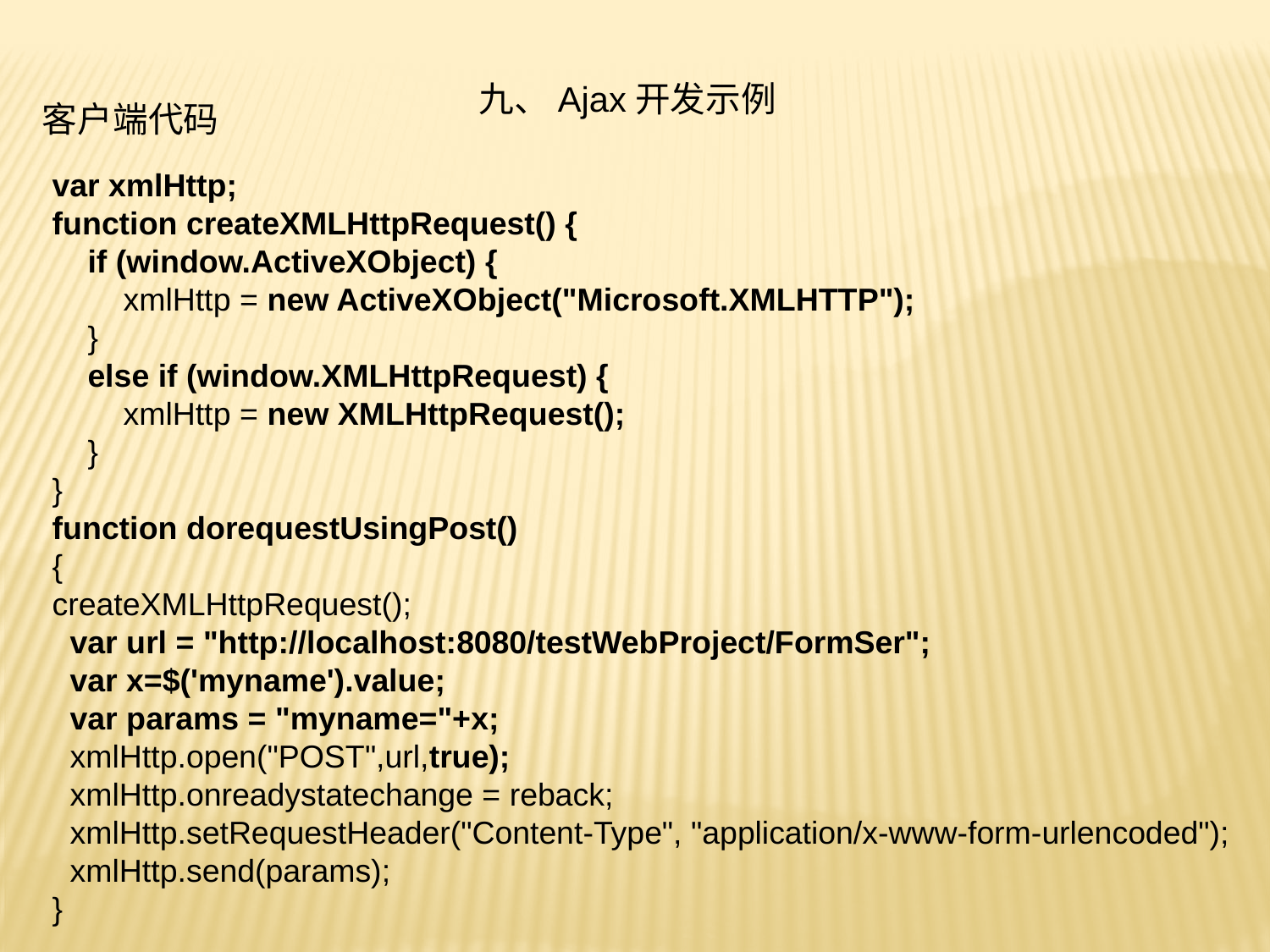

九、Ajax开发示例
客户端代码
var xmlHttp;
function createXMLHttpRequest() {
    if (window.ActiveXObject) {
        xmlHttp = new ActiveXObject("Microsoft.XMLHTTP");
    }
    else if (window.XMLHttpRequest) {
        xmlHttp = new XMLHttpRequest();
    }
}
function dorequestUsingPost()
{
createXMLHttpRequest();
  var url = "http://localhost:8080/testWebProject/FormSer";
  var x=$('myname').value;
  var params = "myname="+x;
  xmlHttp.open("POST",url,true);
  xmlHttp.onreadystatechange = reback;
  xmlHttp.setRequestHeader("Content-Type", "application/x-www-form-urlencoded");
  xmlHttp.send(params);
}